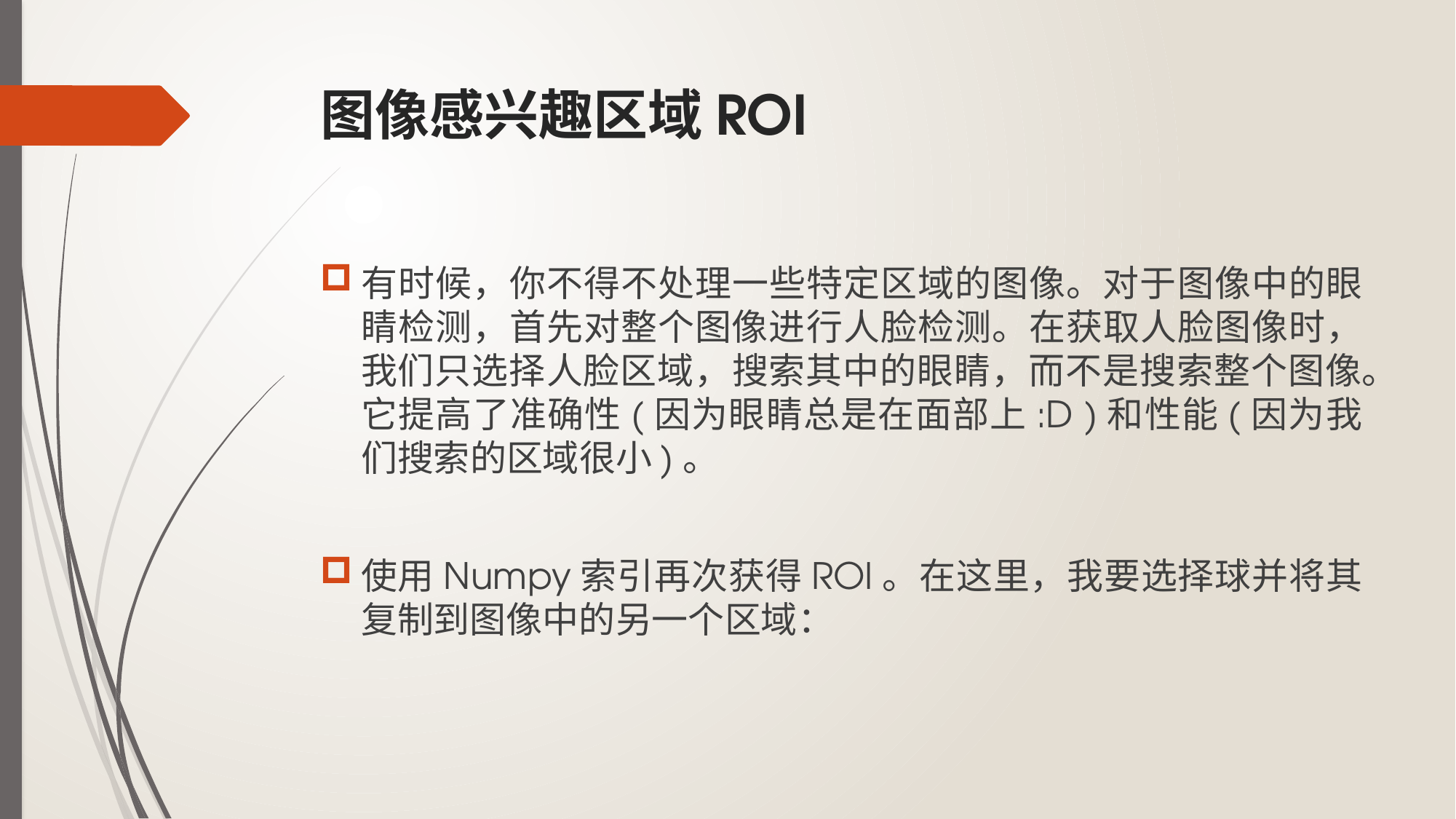

# 图像感兴趣区域ROI
有时候，你不得不处理一些特定区域的图像。对于图像中的眼睛检测，首先对整个图像进行人脸检测。在获取人脸图像时，我们只选择人脸区域，搜索其中的眼睛，而不是搜索整个图像。它提高了准确性(因为眼睛总是在面部上:D )和性能(因为我们搜索的区域很小)。

使用Numpy索引再次获得ROI。在这里，我要选择球并将其复制到图像中的另一个区域：